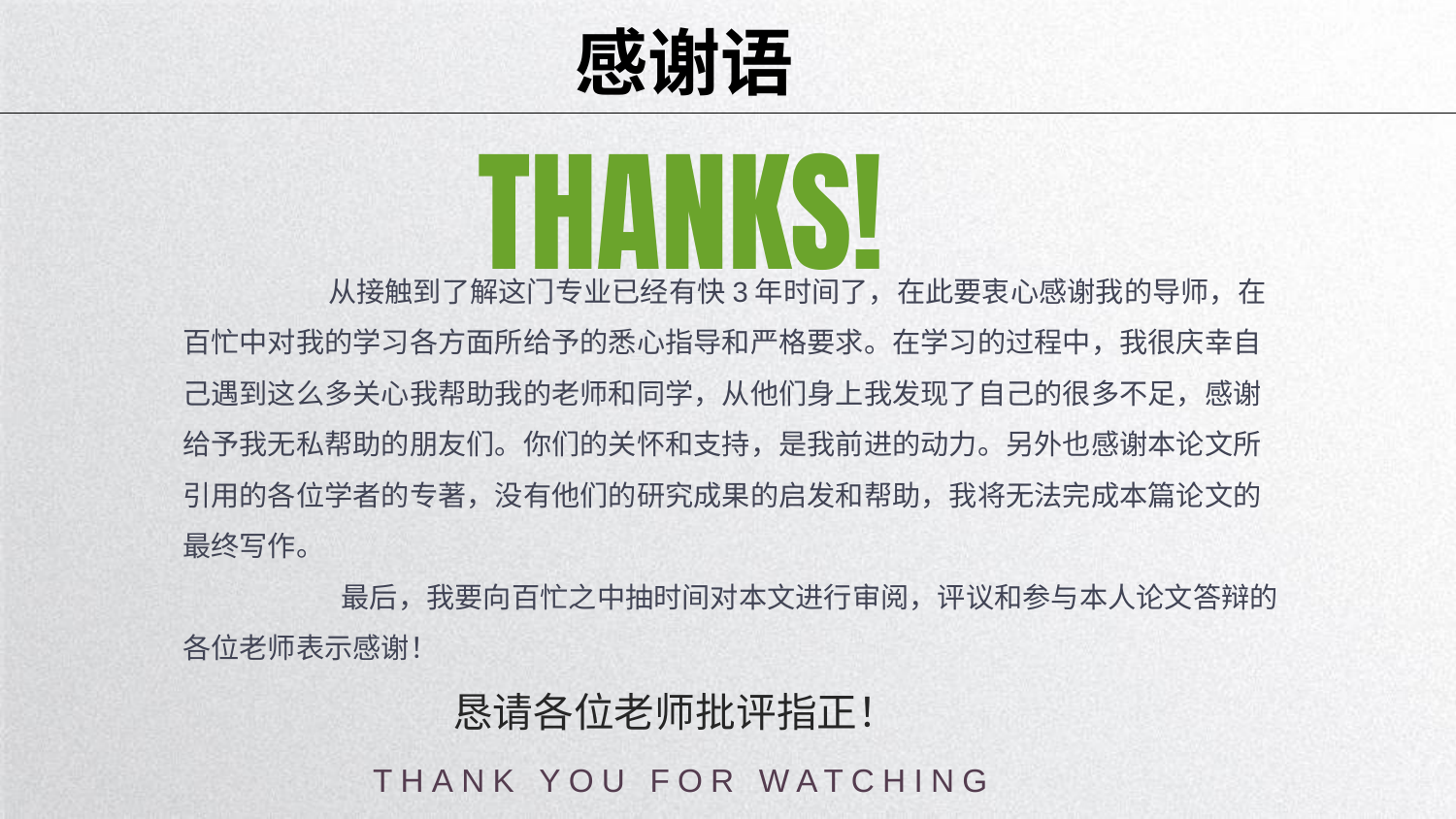

感谢语
THANKS!
	从接触到了解这门专业已经有快3年时间了，在此要衷心感谢我的导师，在百忙中对我的学习各方面所给予的悉心指导和严格要求。在学习的过程中，我很庆幸自己遇到这么多关心我帮助我的老师和同学，从他们身上我发现了自己的很多不足，感谢给予我无私帮助的朋友们。你们的关怀和支持，是我前进的动力。另外也感谢本论文所引用的各位学者的专著，没有他们的研究成果的启发和帮助，我将无法完成本篇论文的最终写作。
	 最后，我要向百忙之中抽时间对本文进行审阅，评议和参与本人论文答辩的各位老师表示感谢！
恳请各位老师批评指正！
THANK YOU FOR WATCHING